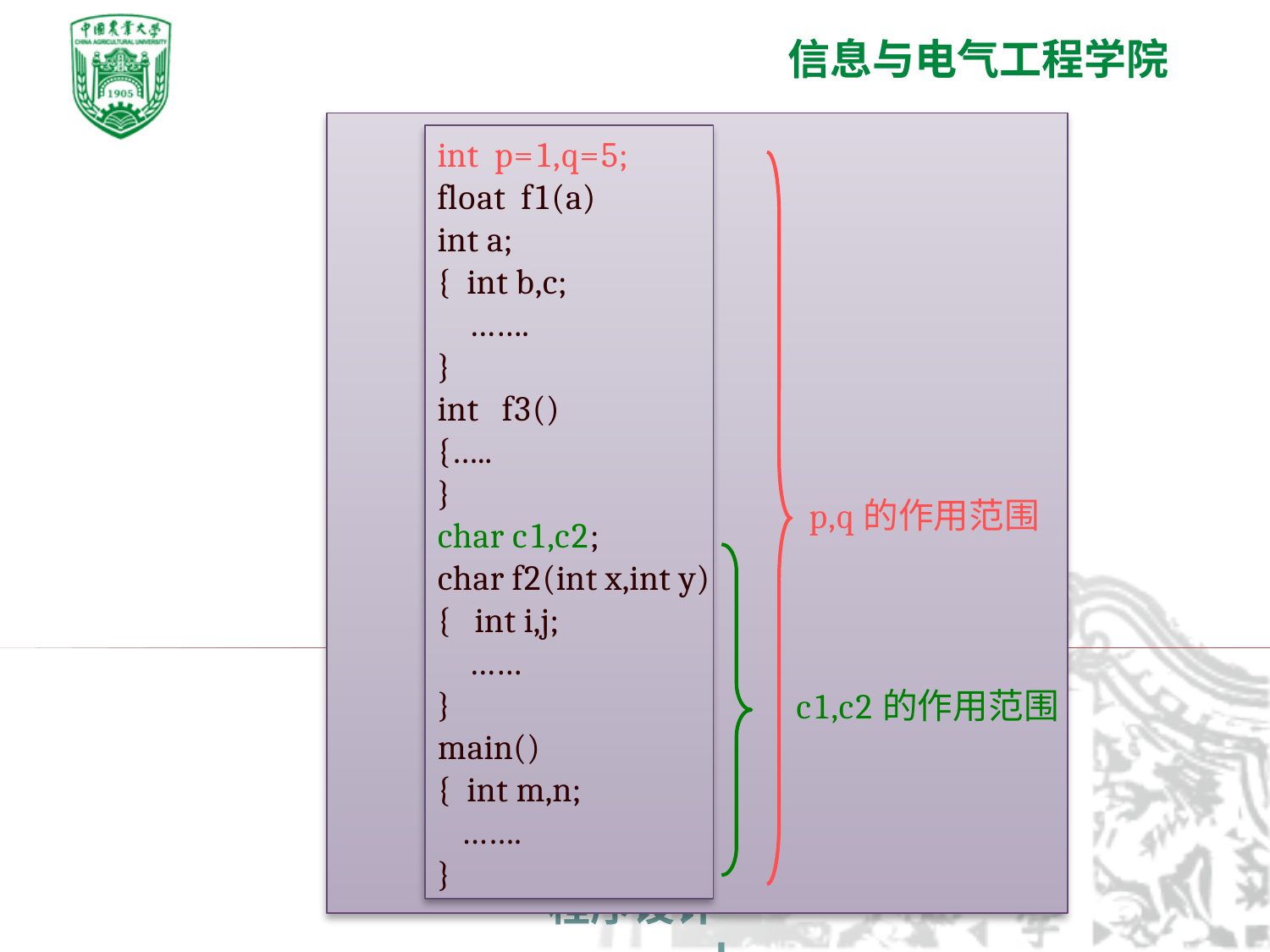

int  p=1,q=5;
float  f1(a)
int a;
{  int b,c;
    …….
}
int   f3()
{…..
}
char c1,c2;
char f2(int x,int y)
{   int i,j;
    ……
}
main()
{  int m,n;
   …….
}

p,q的作用范围

c1,c2的作用范围